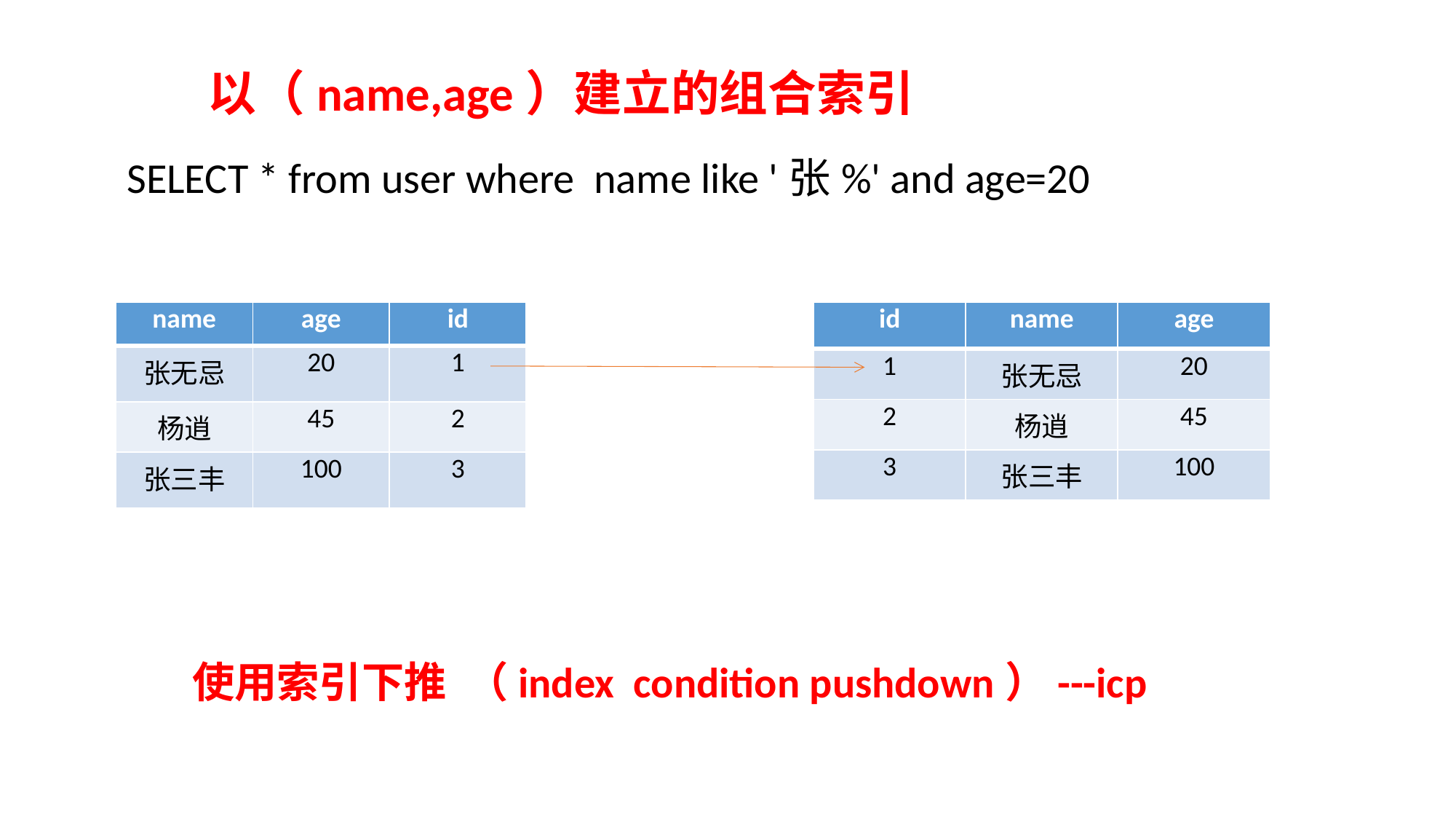

以（name,age）建立的组合索引
SELECT * from user where  name like '张%' and age=20
| name | age | id |
| --- | --- | --- |
| 张无忌 | 20 | 1 |
| 杨逍 | 45 | 2 |
| 张三丰 | 100 | 3 |
| id | name | age |
| --- | --- | --- |
| 1 | 张无忌 | 20 |
| 2 | 杨逍 | 45 |
| 3 | 张三丰 | 100 |
使用索引下推  （index  condition pushdown）---icp